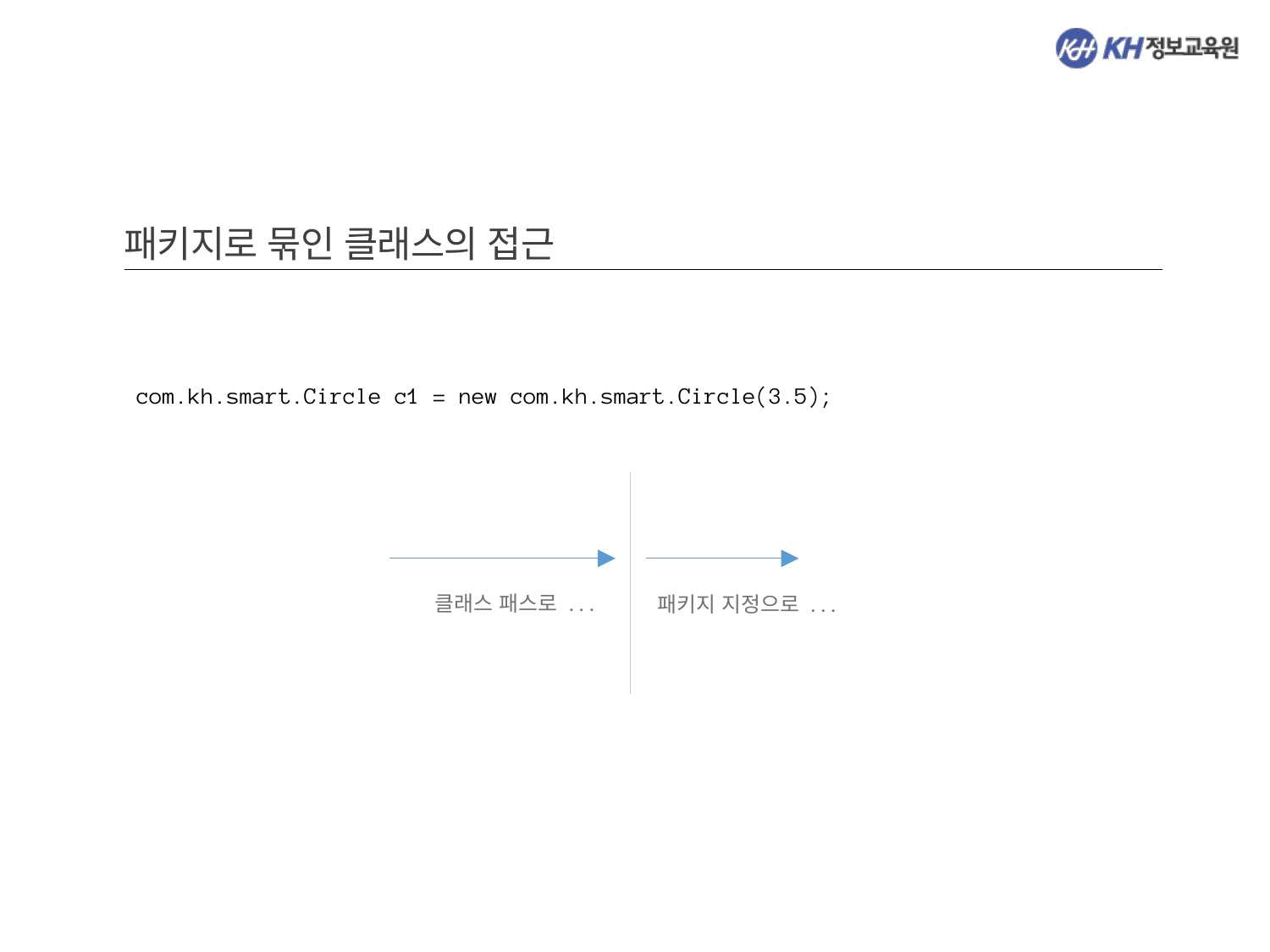

패키지로 묶인 클래스의 접근
com.kh.smart.Circle c1 = new com.kh.smart.Circle(3.5);
클래스 패스로 . . .
패키지 지정으로 . . .